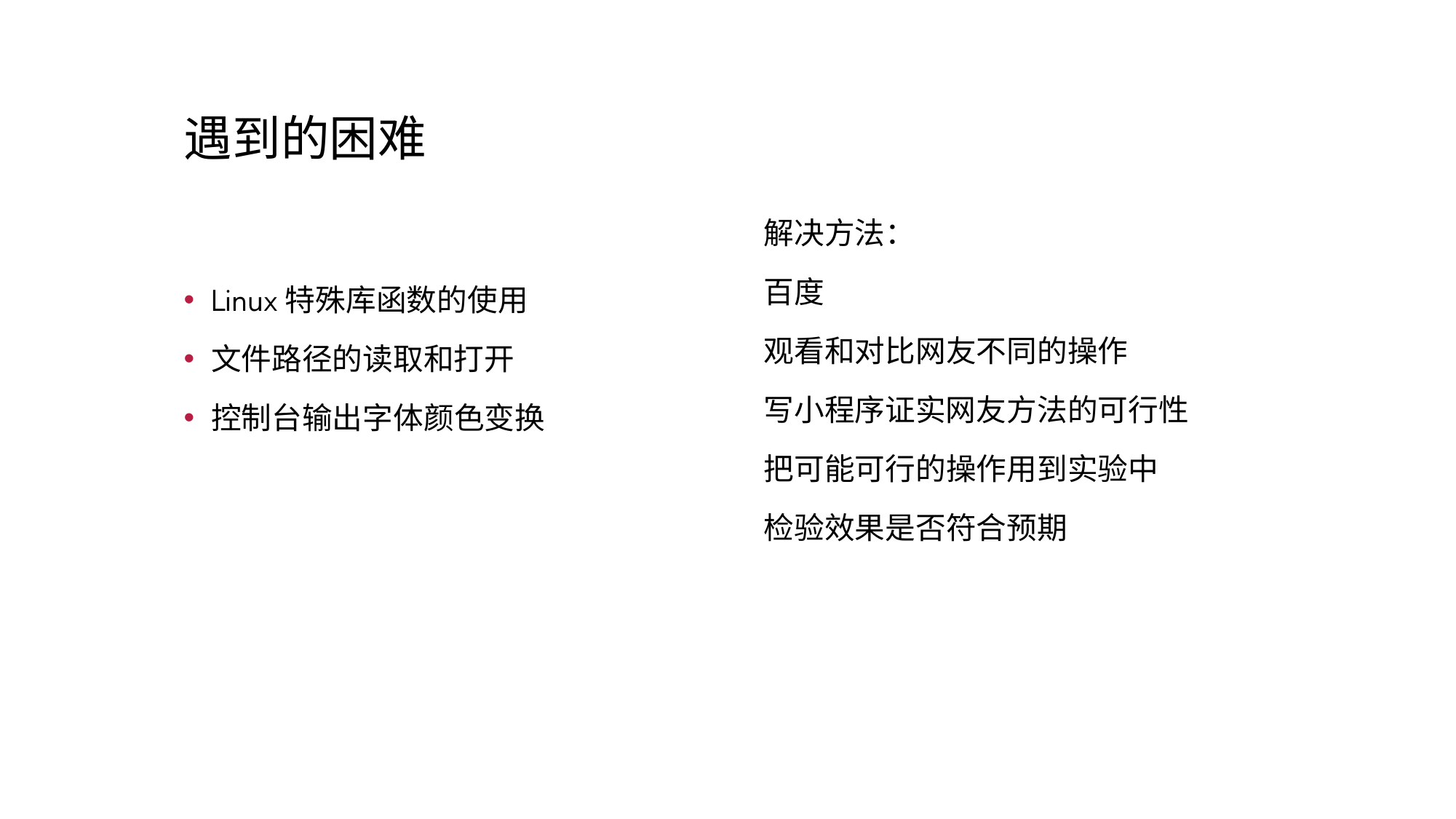

# 遇到的困难
解决方法：
百度
观看和对比网友不同的操作
写小程序证实网友方法的可行性
把可能可行的操作用到实验中
检验效果是否符合预期
Linux特殊库函数的使用
文件路径的读取和打开
控制台输出字体颜色变换